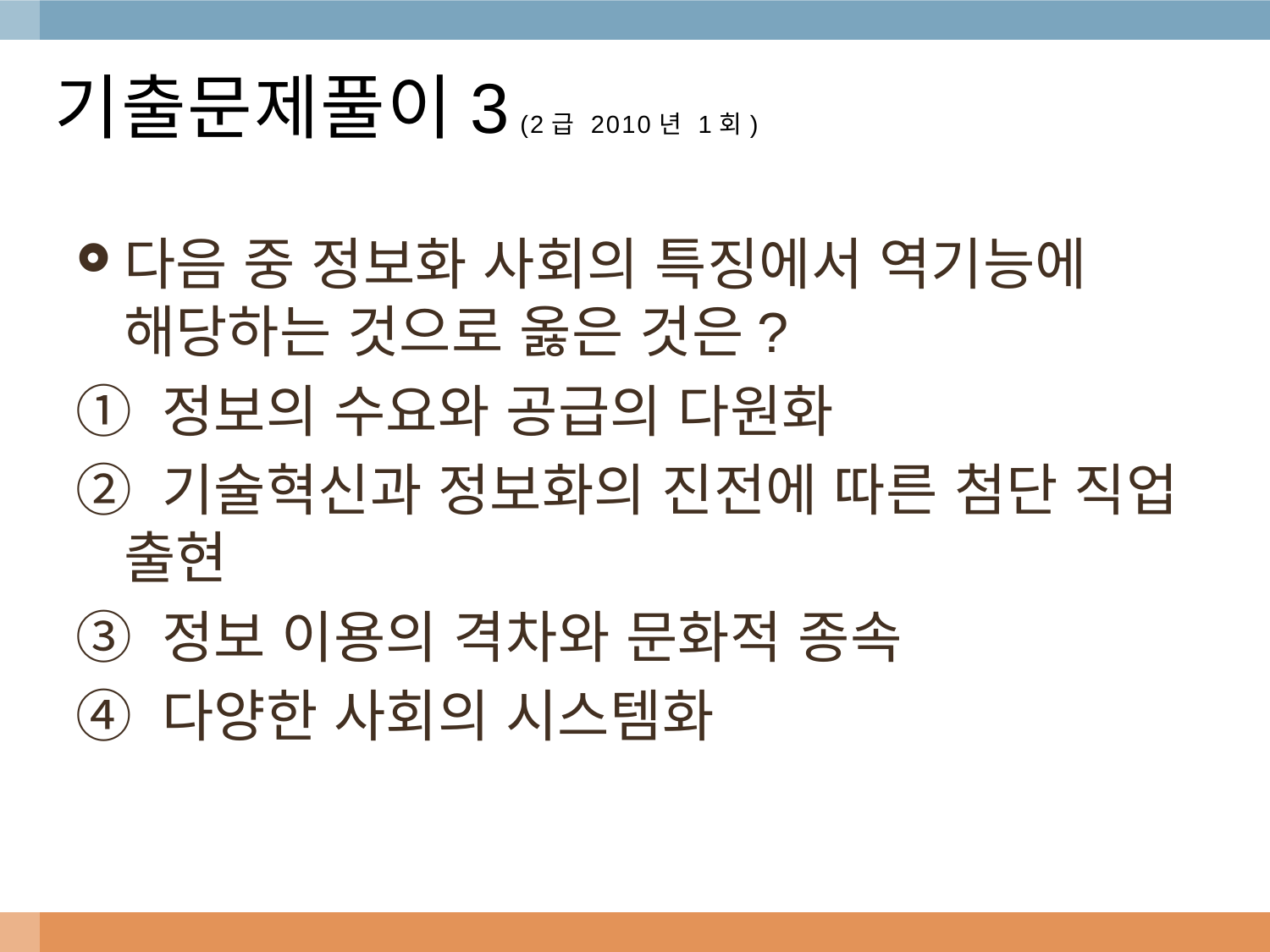

# 기출문제풀이3 (2급 2010년 1회)
다음 중 정보화 사회의 특징에서 역기능에 해당하는 것으로 옳은 것은?
① 정보의 수요와 공급의 다원화
② 기술혁신과 정보화의 진전에 따른 첨단 직업 출현
③ 정보 이용의 격차와 문화적 종속
④ 다양한 사회의 시스템화